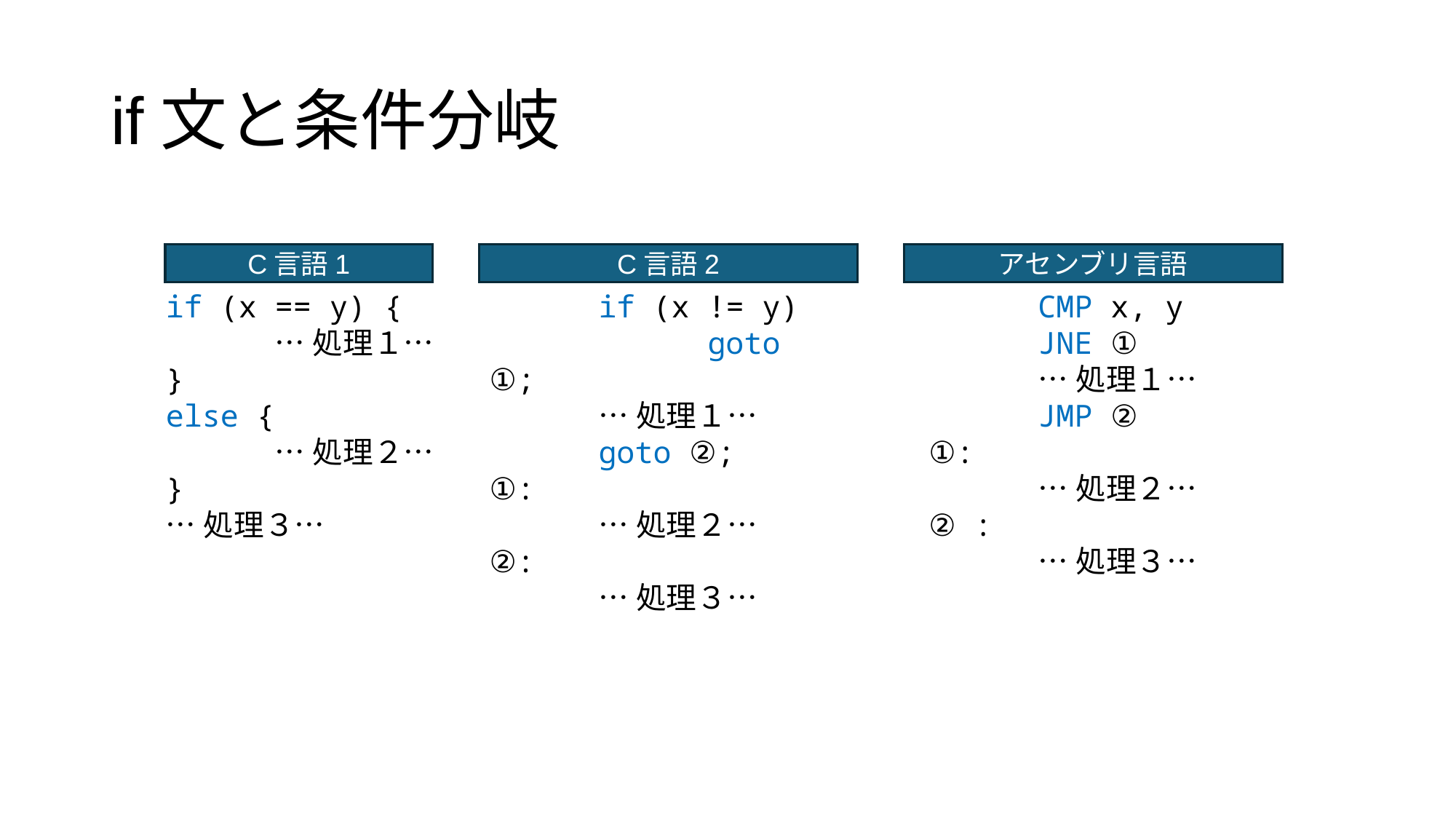

# if文と条件分岐
C言語1
C言語2
アセンブリ言語
if (x == y) {
	…処理１…
}
else {
	…処理２…
}
…処理３…
	if (x != y)
		goto ①;
	…処理１…
	goto ②;
①:
	…処理２…
②:
	…処理３…
	CMP x, y
	JNE ①
	…処理１…
	JMP ②
①:
	…処理２…
② :
	…処理３…